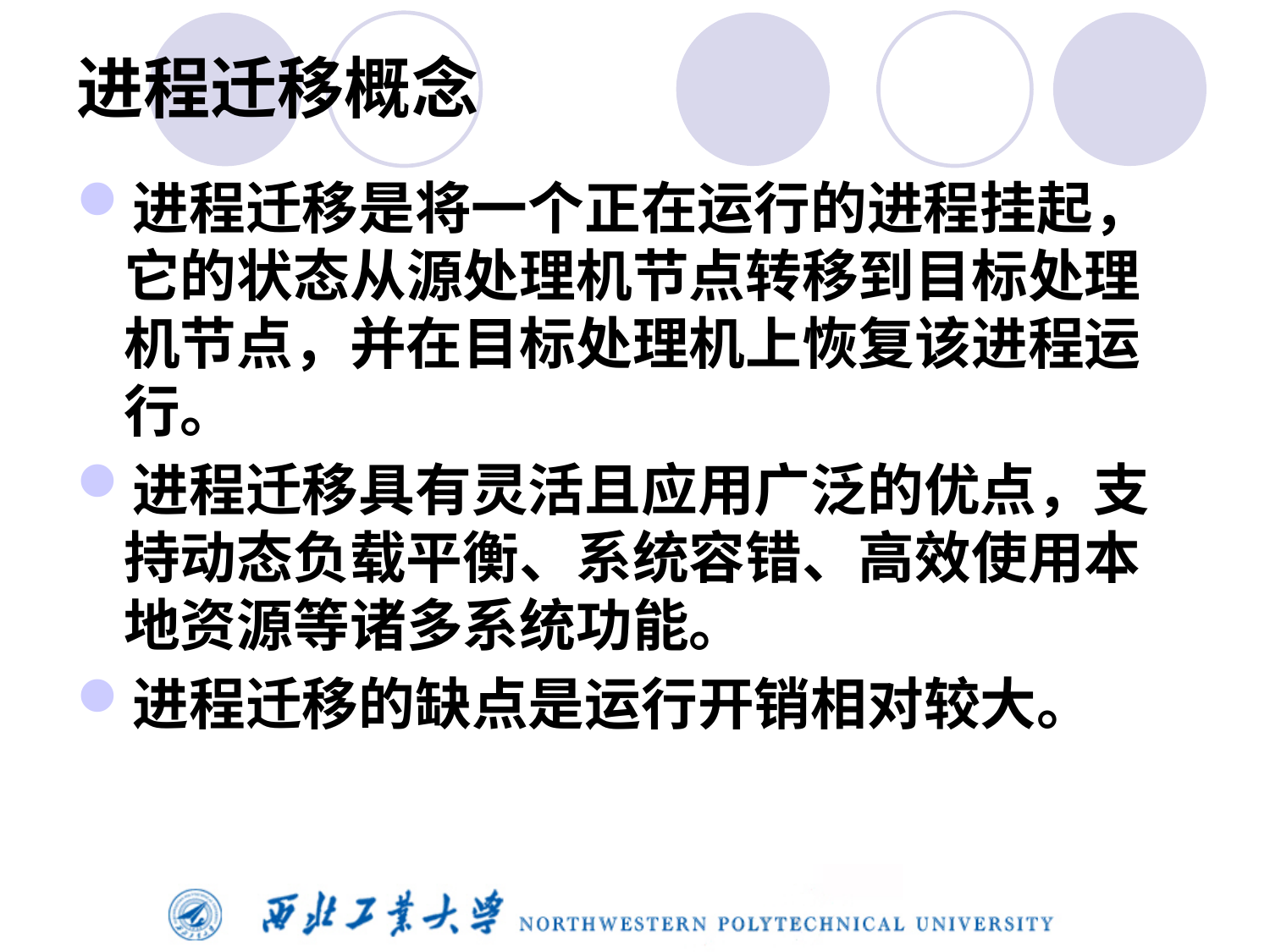

# 进程迁移概念
进程迁移是将一个正在运行的进程挂起，它的状态从源处理机节点转移到目标处理机节点，并在目标处理机上恢复该进程运行。
进程迁移具有灵活且应用广泛的优点，支持动态负载平衡、系统容错、高效使用本地资源等诸多系统功能。
进程迁移的缺点是运行开销相对较大。